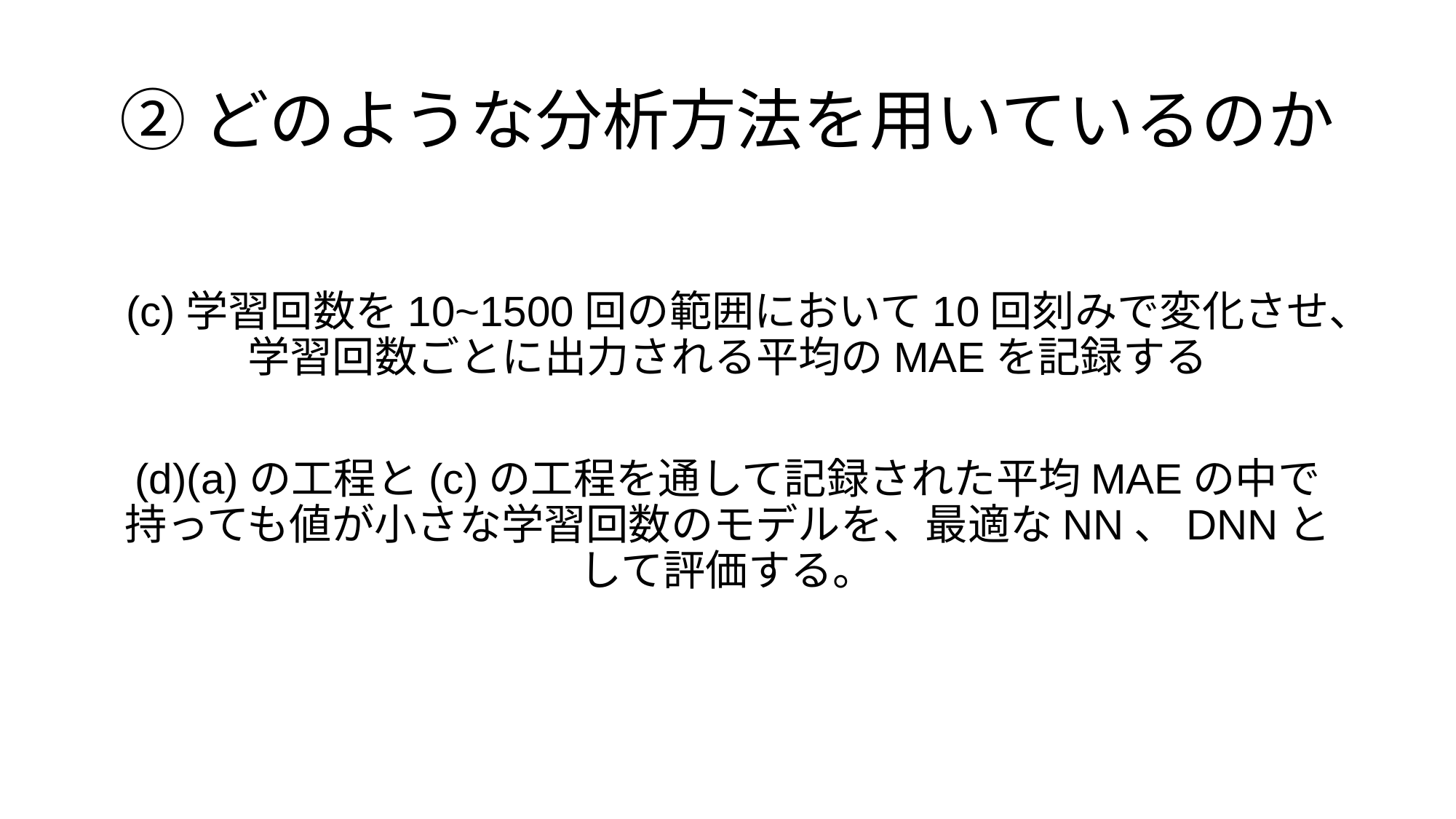

# ➁どのような分析⽅法を⽤いているのか

(c)学習回数を10~1500回の範囲において10回刻みで変化させ、学習回数ごとに出力される平均のMAEを記録する

(d)(a)の工程と(c)の工程を通して記録された平均MAEの中で持っても値が小さな学習回数のモデルを、最適なNN、DNNとして評価する。